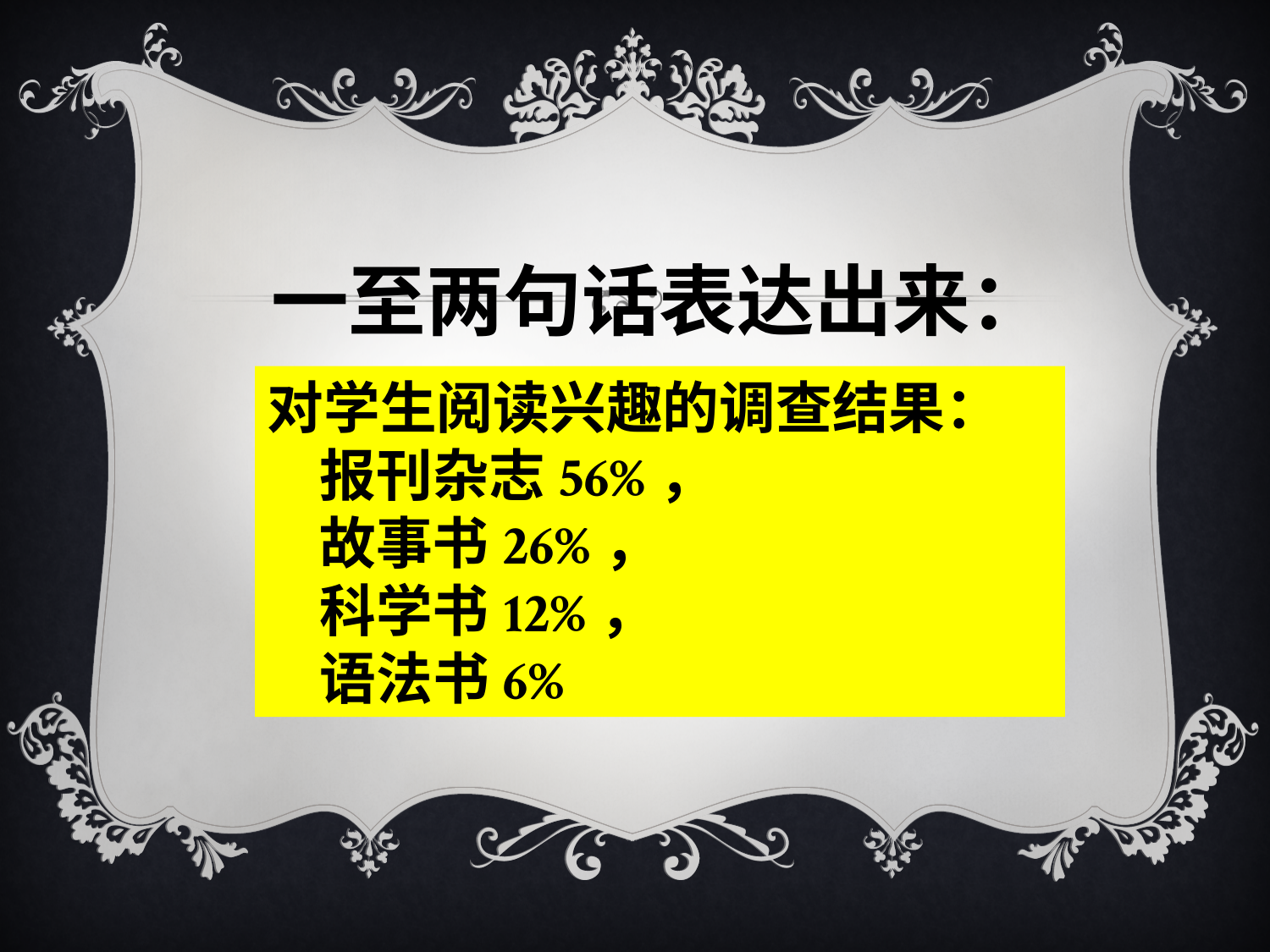

一至两句话表达出来：
对学生阅读兴趣的调查结果：
   报刊杂志56%，
   故事书26%，
   科学书12%，
   语法书6%